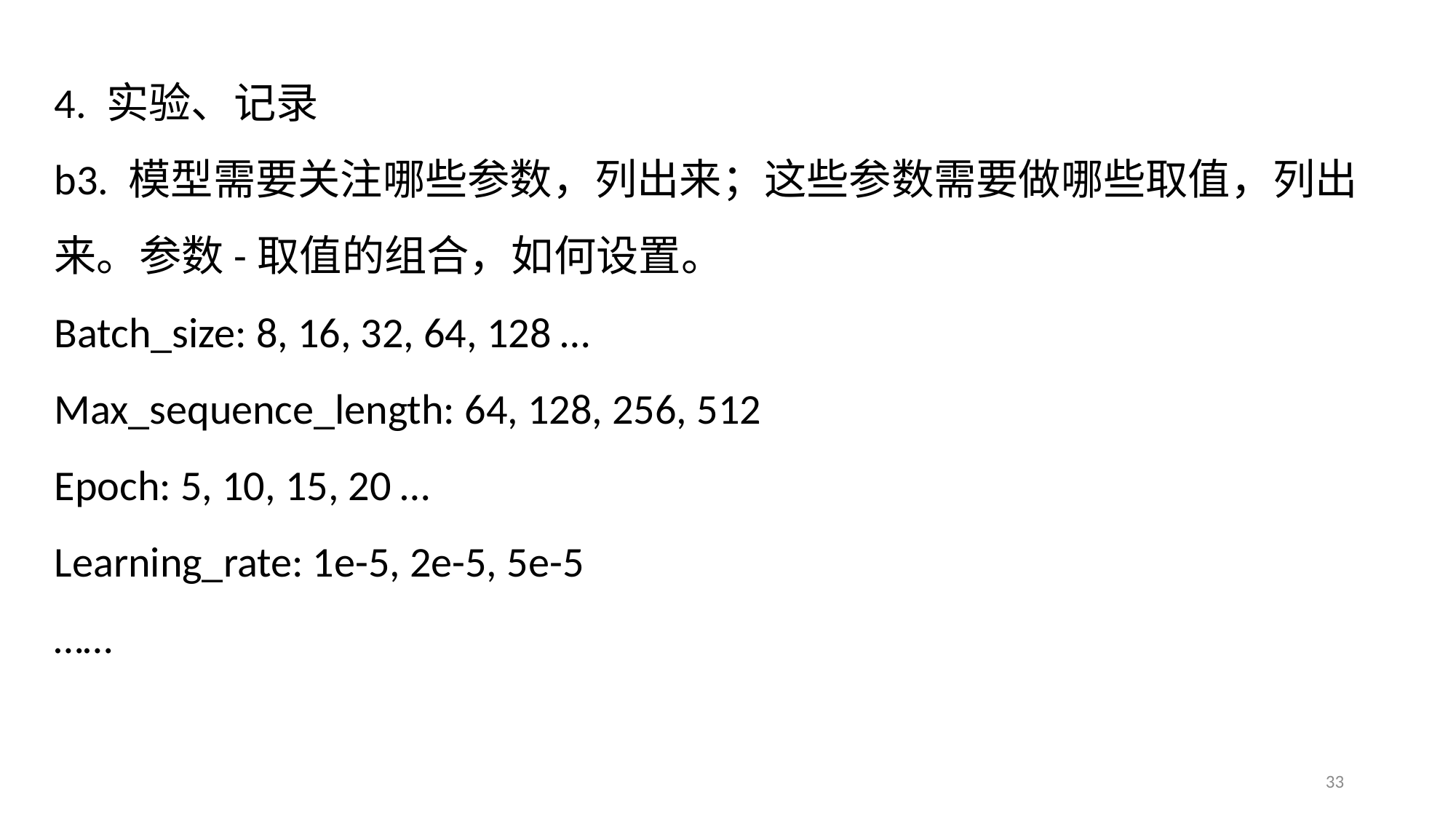

4. 实验、记录
b3. 模型需要关注哪些参数，列出来；这些参数需要做哪些取值，列出来。参数-取值的组合，如何设置。
Batch_size: 8, 16, 32, 64, 128 …
Max_sequence_length: 64, 128, 256, 512
Epoch: 5, 10, 15, 20 …
Learning_rate: 1e-5, 2e-5, 5e-5
……
33